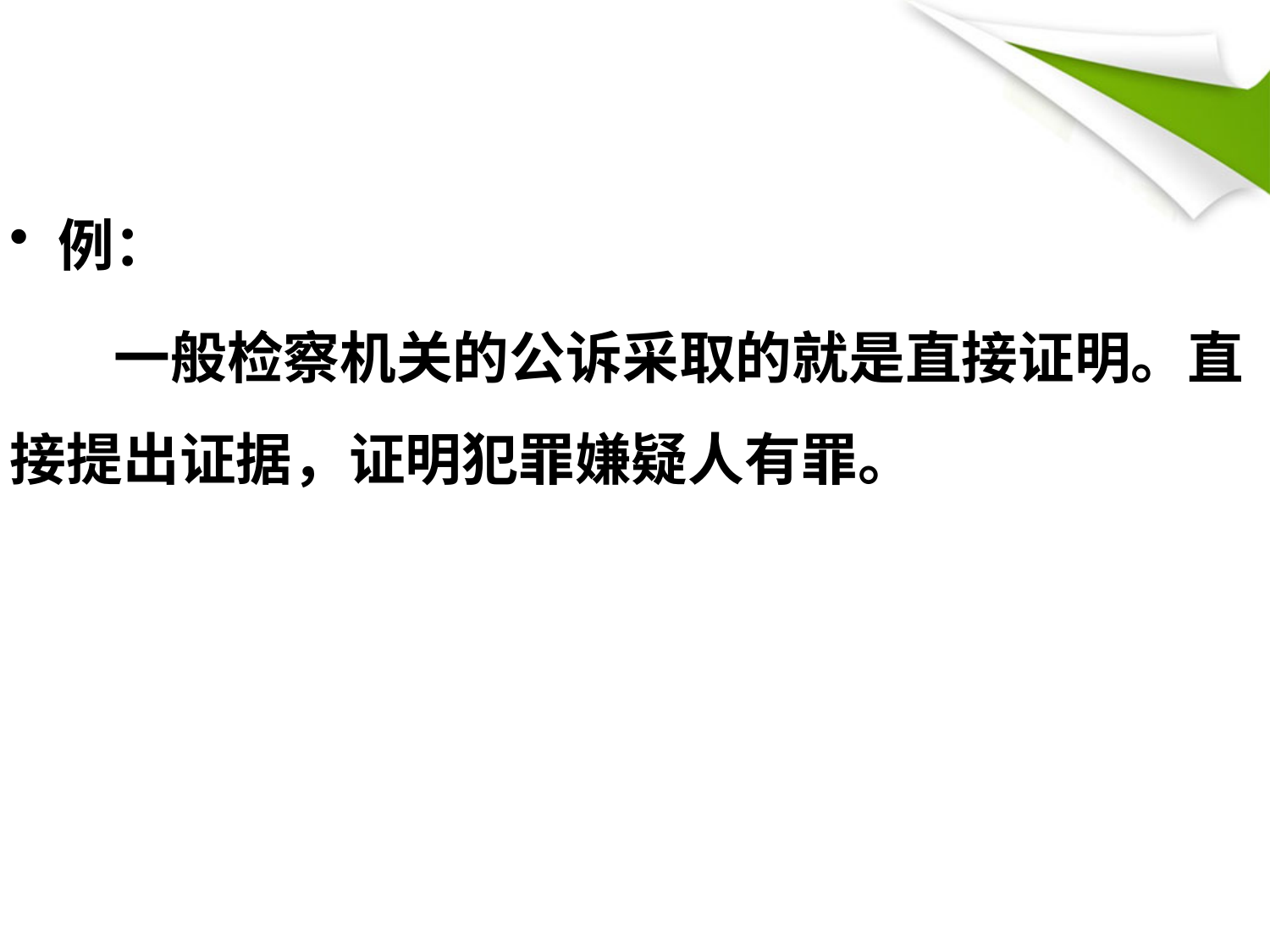

例：
       一般检察机关的公诉采取的就是直接证明。直接提出证据，证明犯罪嫌疑人有罪。